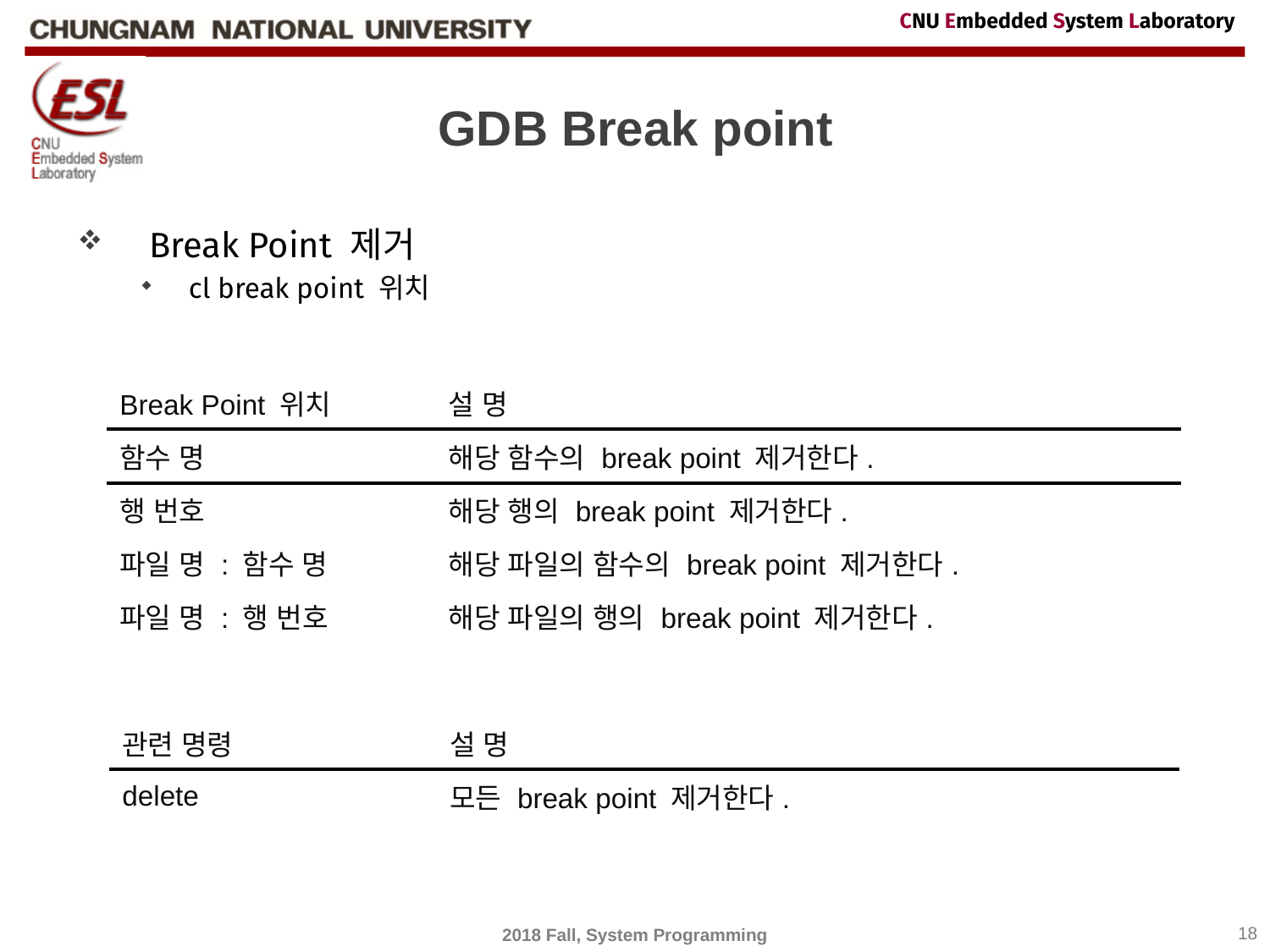

# GDB Break point
Break Point 제거
cl break point 위치

| Break Point 위치 | 설 명 |
| --- | --- |
| 함수 명 | 해당 함수의 break point 제거한다. |
| 행 번호 | 해당 행의 break point 제거한다. |
| 파일 명 : 함수 명 | 해당 파일의 함수의 break point 제거한다. |
| 파일 명 : 행 번호 | 해당 파일의 행의 break point 제거한다. |
| 관련 명령 | 설 명 |
| --- | --- |
| delete | 모든 break point 제거한다. |
2018 Fall, System Programming
18